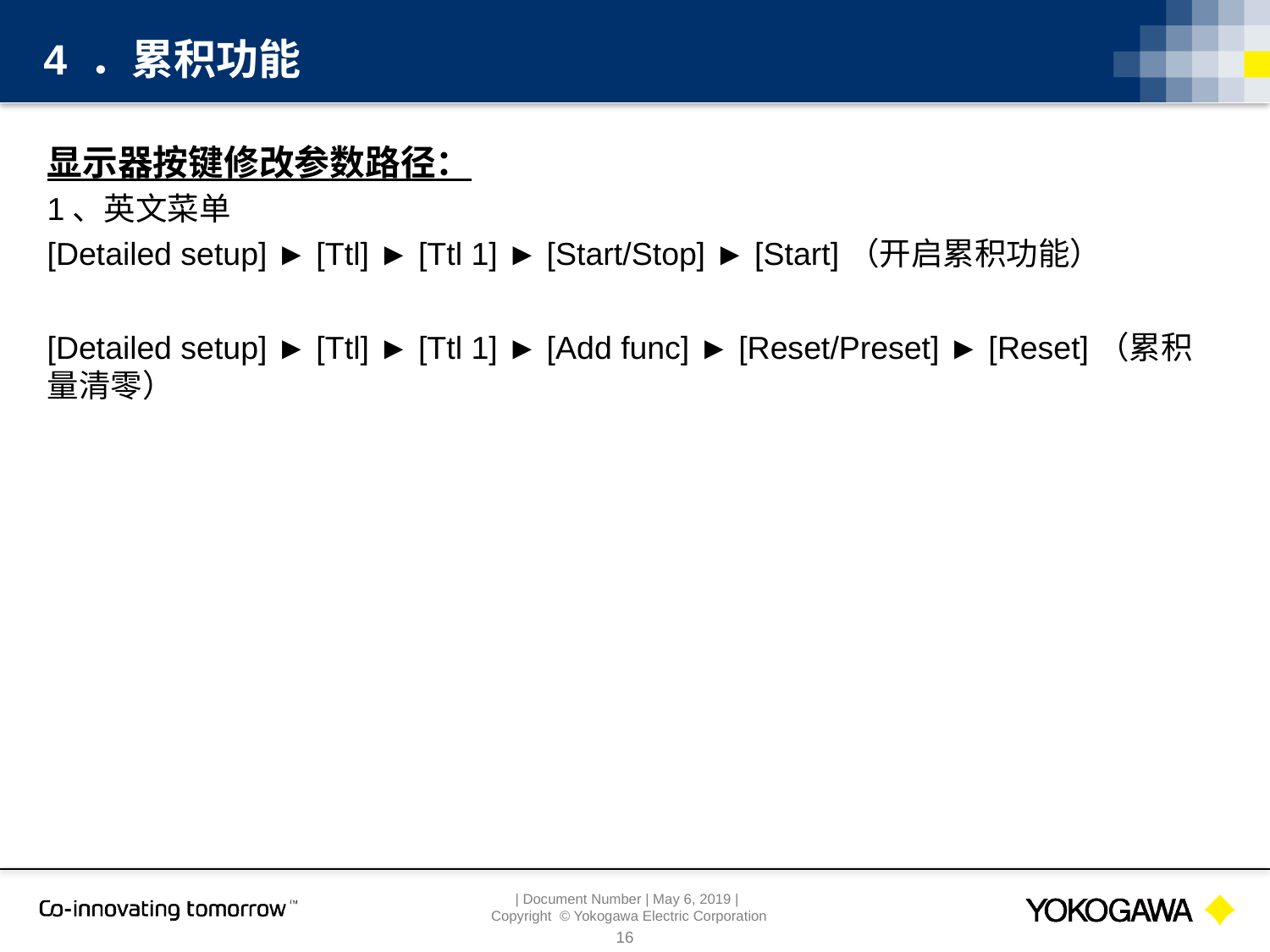

4 ．累积功能
显示器按键修改参数路径：
1、英文菜单
[Detailed setup] ► [Ttl] ► [Ttl 1] ► [Start/Stop] ► [Start]（开启累积功能）

[Detailed setup] ► [Ttl] ► [Ttl 1] ► [Add func] ► [Reset/Preset] ► [Reset]（累积量清零）